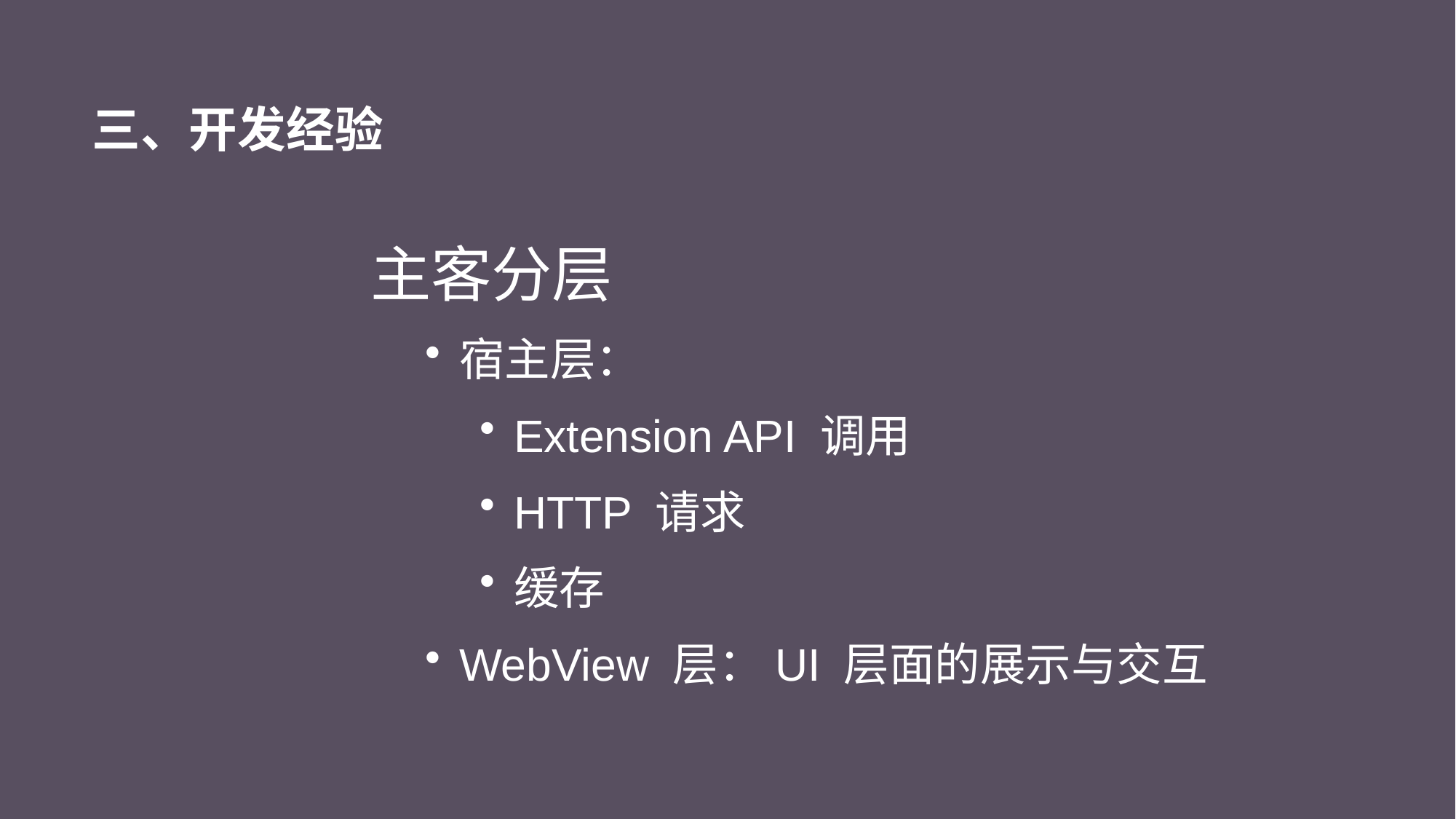

# 三、开发经验
主客分层
宿主层：
Extension API 调用
HTTP 请求
缓存
WebView 层：UI 层面的展示与交互